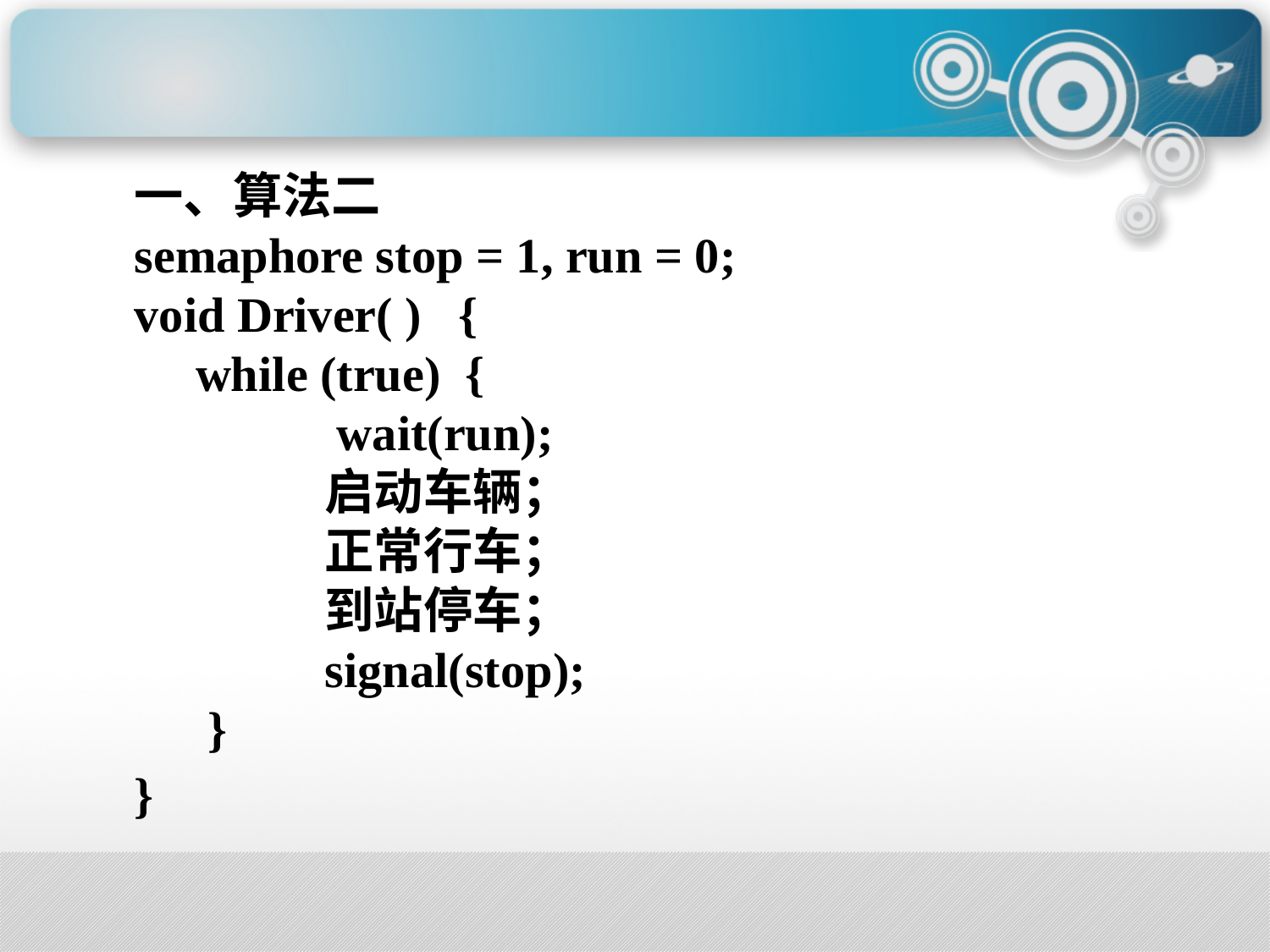

一、算法二
semaphore stop = 1, run = 0;
void Driver( )   {
     while (true)  {
		 wait(run);
		启动车辆；
		正常行车；
		到站停车；
		signal(stop);
      }
}